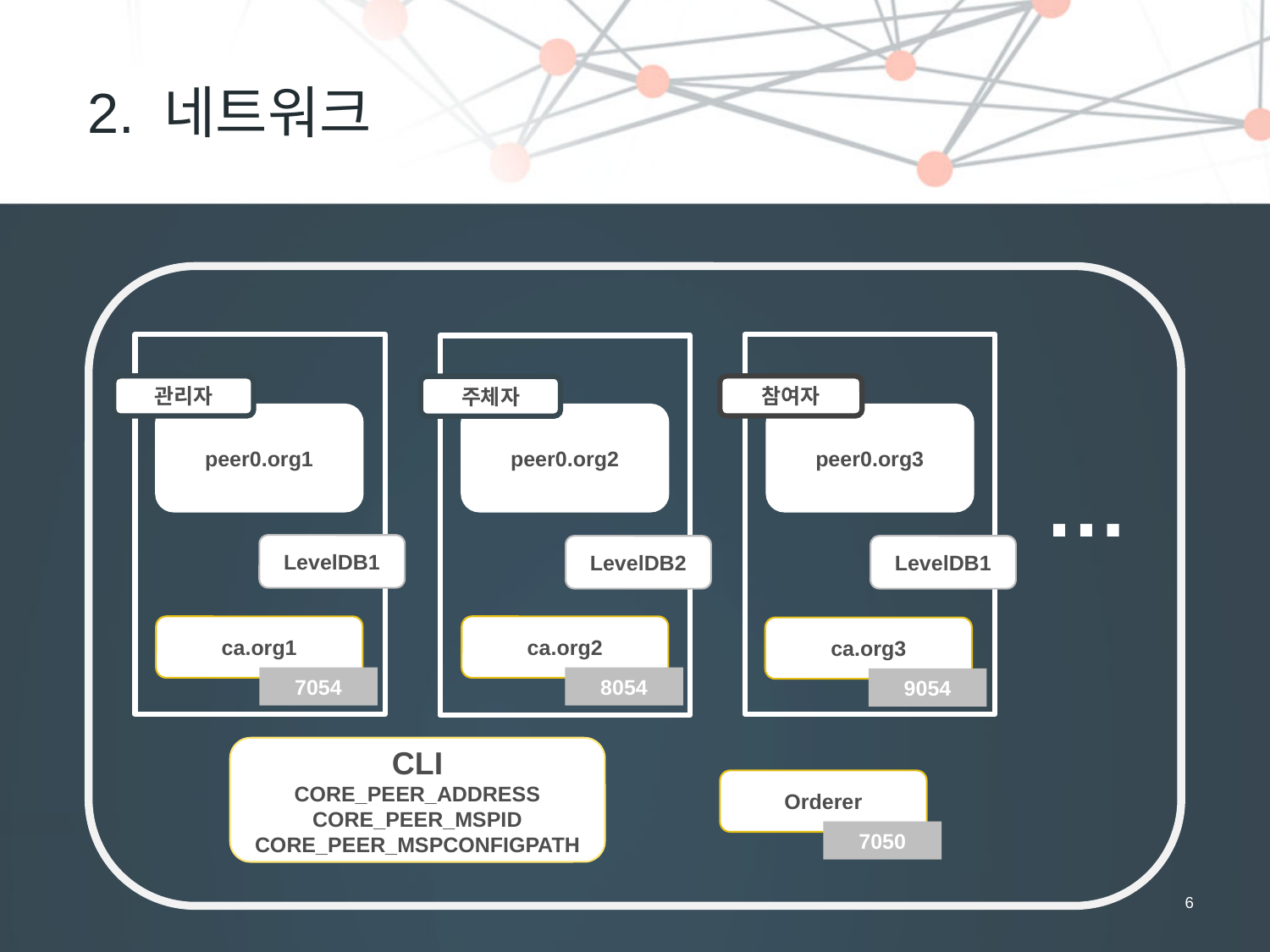

# 2. 네트워크

관리자
참여자
주체자
peer0.org1
peer0.org2
peer0.org3
…
LevelDB1
LevelDB2
LevelDB1
ca.org1
ca.org2
ca.org3
7054
8054
9054
CLI
CORE_PEER_ADDRESS
CORE_PEER_MSPID
CORE_PEER_MSPCONFIGPATH
Orderer
7050
6